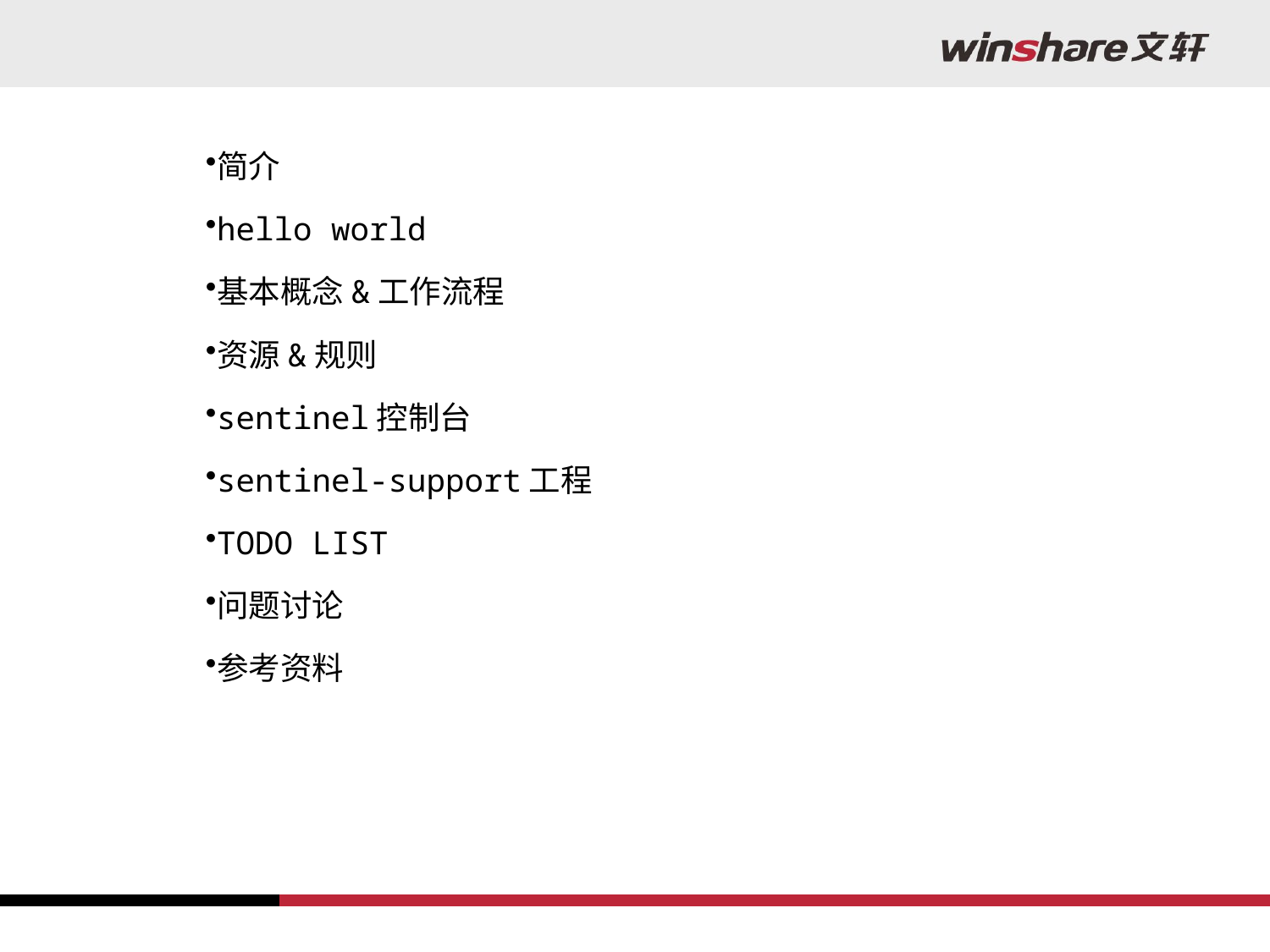

#
简介
hello world
基本概念&工作流程
资源&规则
sentinel控制台
sentinel-support工程
TODO LIST
问题讨论
参考资料